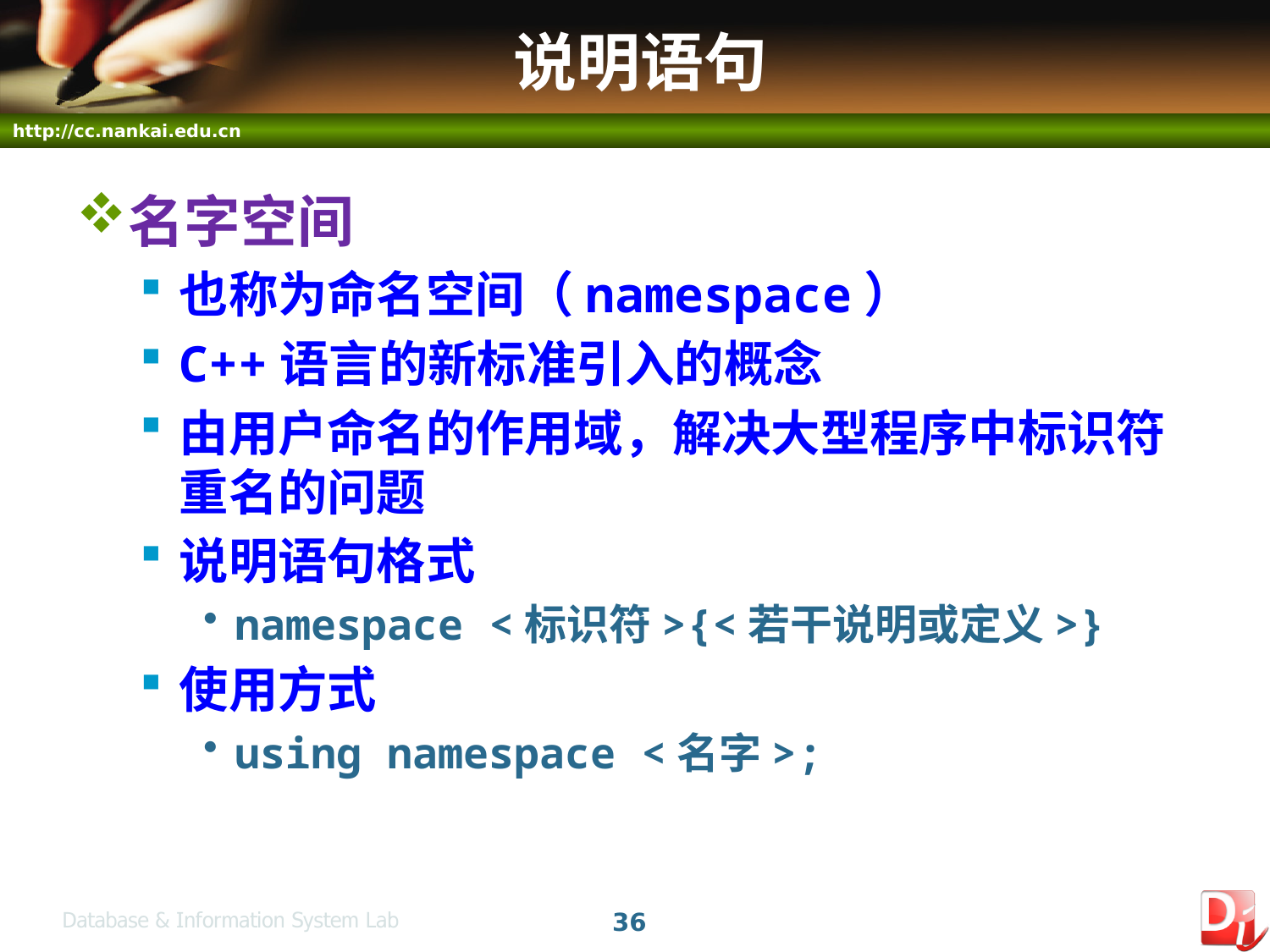

# 说明语句
名字空间
也称为命名空间（namespace）
C++语言的新标准引入的概念
由用户命名的作用域，解决大型程序中标识符重名的问题
说明语句格式
namespace <标识符>{<若干说明或定义>}
使用方式
using namespace <名字>;
36
Database & Information System Lab